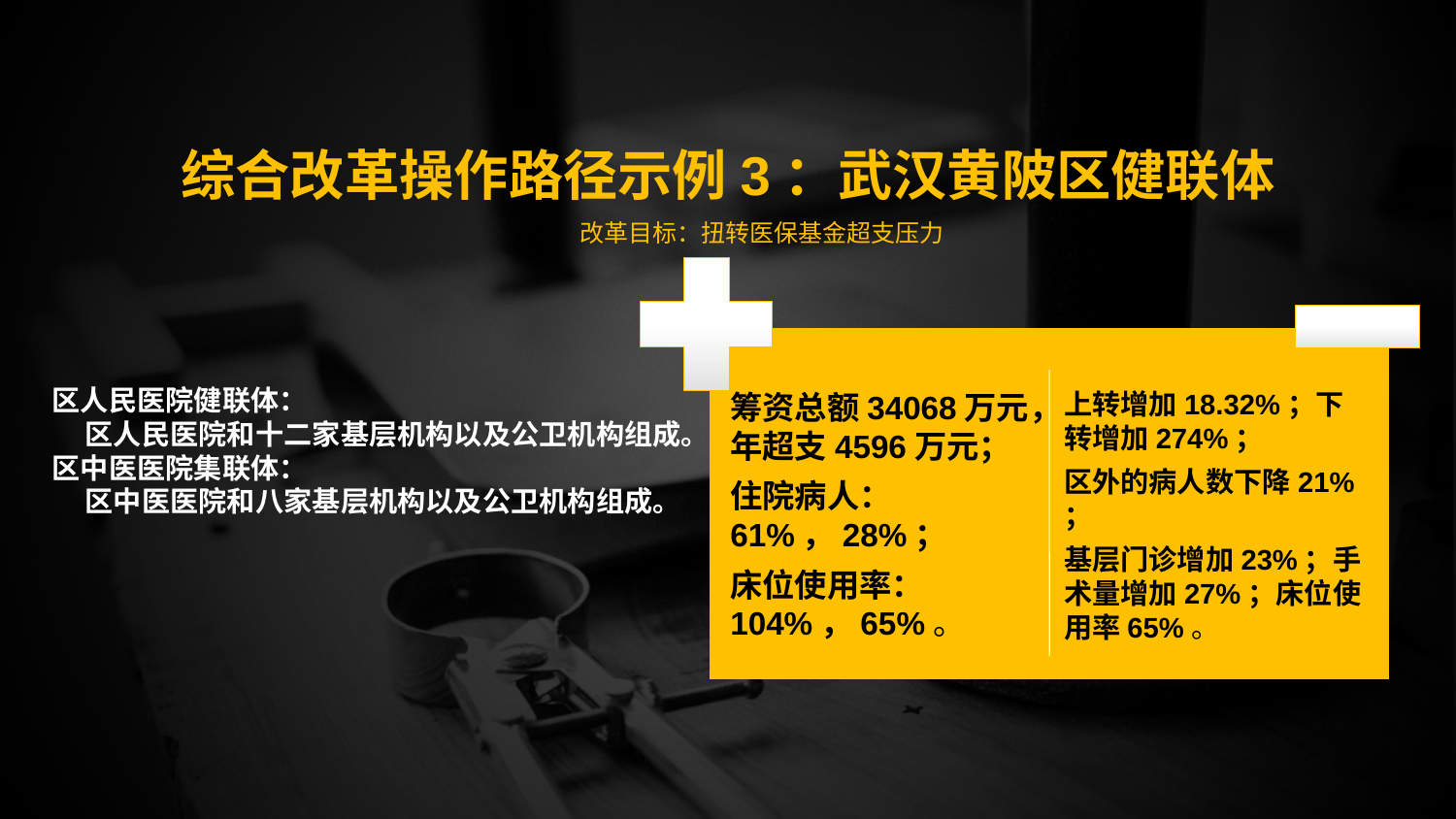

综合改革操作路径示例3：武汉黄陂区健联体
改革目标：扭转医保基金超支压力
筹资总额34068万元，年超支4596万元；
住院病人：61%，28%；
床位使用率：104%，65%。
上转增加18.32%；下转增加274%；
区外的病人数下降21% ；
基层门诊增加23%；手术量增加27%；床位使用率65%。
区人民医院健联体：
    区人民医院和十二家基层机构以及公卫机构组成。
区中医医院集联体：
    区中医医院和八家基层机构以及公卫机构组成。